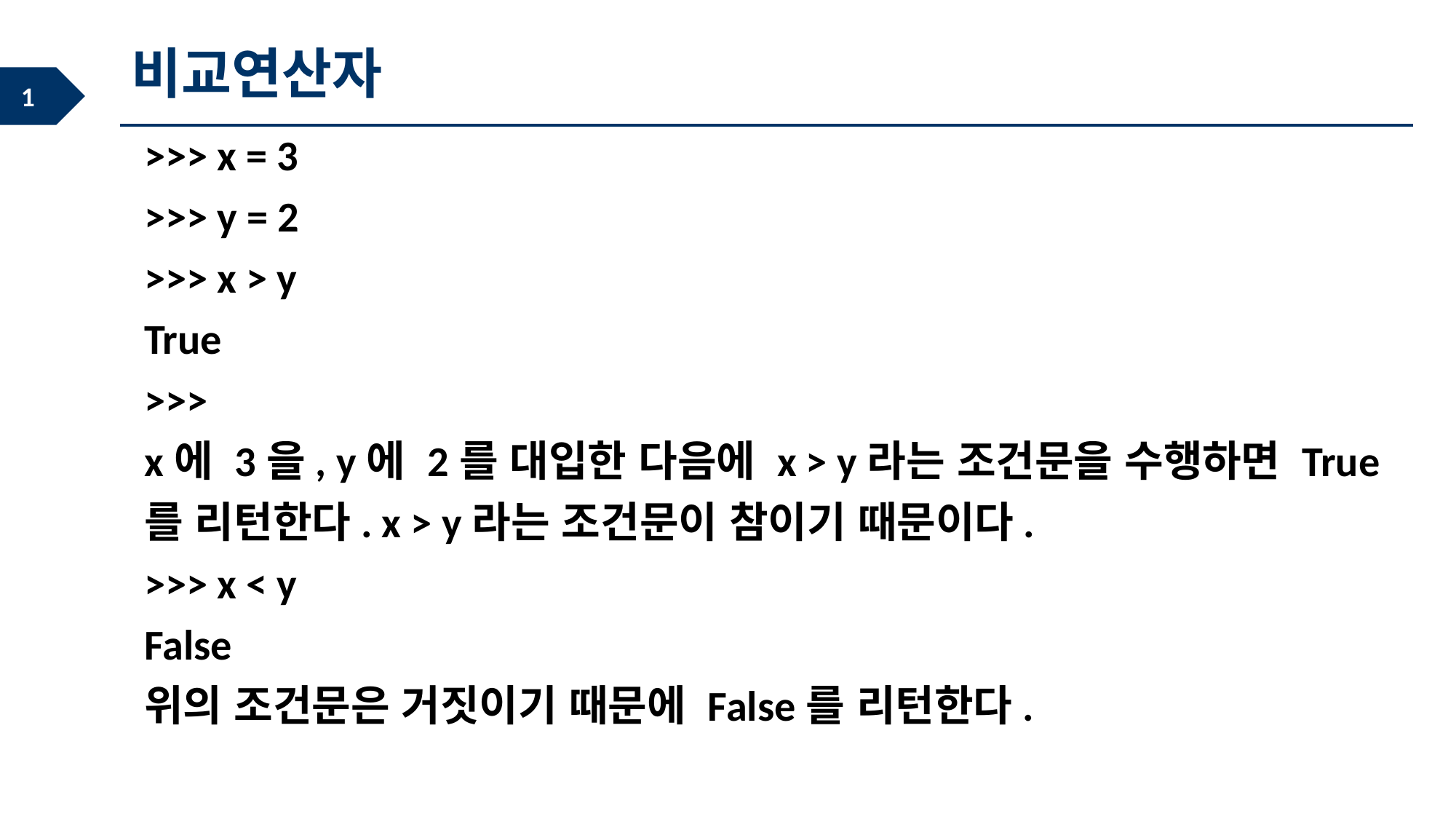

비교연산자

>>> x = 3
>>> y = 2
>>> x > y
True
>>>
x에 3을, y에 2를 대입한 다음에 x > y라는 조건문을 수행하면 True를 리턴한다. x > y라는 조건문이 참이기 때문이다.
>>> x < y
False
위의 조건문은 거짓이기 때문에 False를 리턴한다.